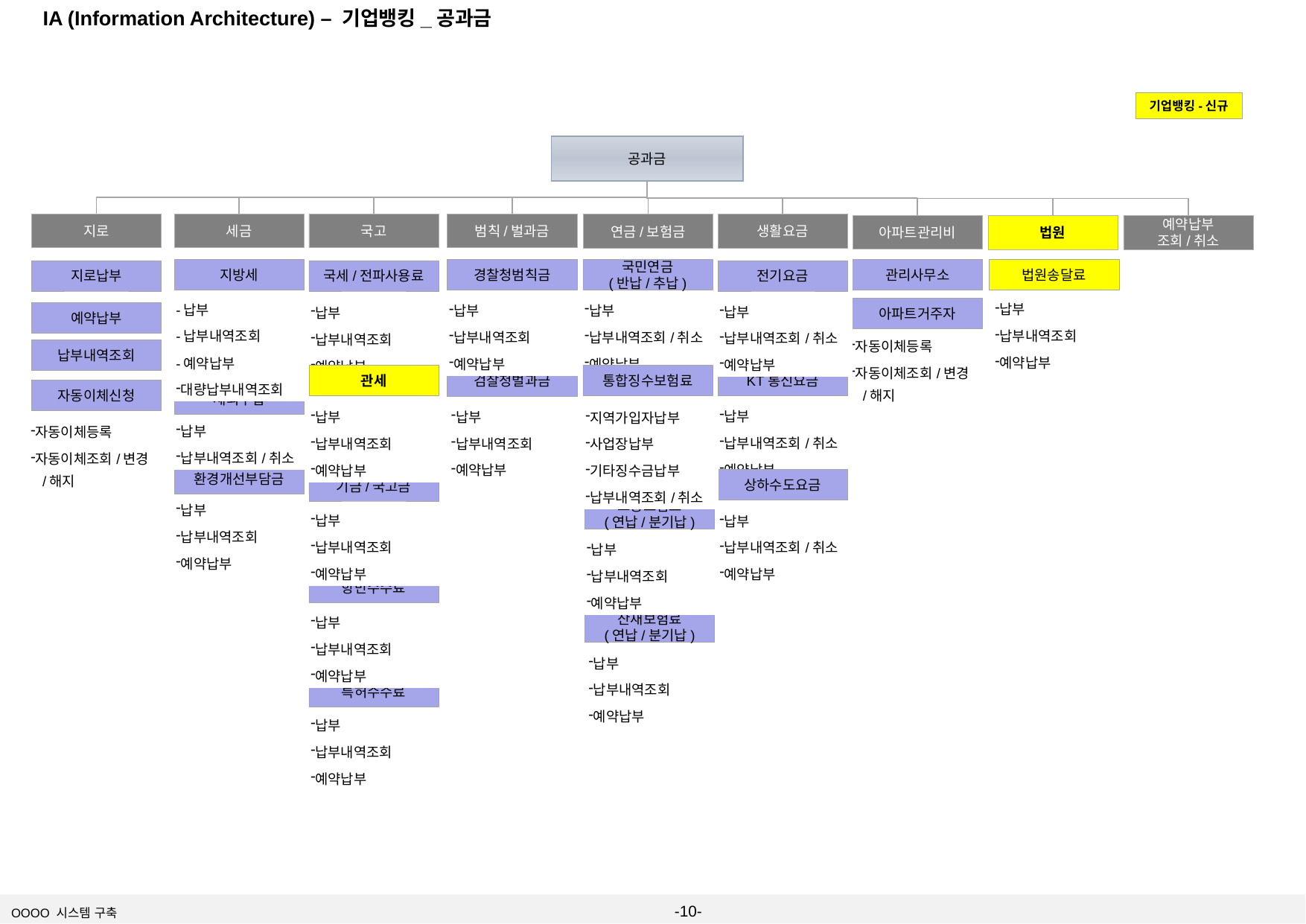

IA (Information Architecture) – 기업뱅킹_공과금
기업뱅킹-신규
공과금
지로
세금
국고
범칙/벌과금
생활요금
연금/보험금
아파트관리비
예약납부
조회/취소
법원
국민연금
(반납/추납)
관리사무소
법원송달료
지방세
경찰청범칙금
지로납부
국세/전파사용료
전기요금
| 납부 |
| --- |
| 납부내역조회 |
| 예약납부 |
| -납부 |
| --- |
| -납부내역조회 |
| -예약납부 |
| 대량납부내역조회 |
| 납부 |
| --- |
| 납부내역조회/취소 |
| 예약납부 |
| 납부 |
| --- |
| 납부내역조회 |
| 예약납부 |
| 납부 |
| --- |
| 납부내역조회/취소 |
| 예약납부 |
| 납부 |
| --- |
| 납부내역조회 |
| 예약납부 |
아파트거주자
예약납부
| 자동이체등록 |
| --- |
| 자동이체조회/변경 /해지 |
납부내역조회
통합징수보험료
관세
KT통신요금
검찰청벌과금
자동이체신청
세외수입
| 납부 |
| --- |
| 납부내역조회/취소 |
| 예약납부 |
| 납부 |
| --- |
| 납부내역조회 |
| 예약납부 |
| 납부 |
| --- |
| 납부내역조회 |
| 예약납부 |
| 지역가입자납부 |
| --- |
| 사업장납부 |
| 기타징수금납부 |
| 납부내역조회/취소 |
| 납부 |
| --- |
| 납부내역조회/취소 |
| 자동이체등록 |
| --- |
| 자동이체조회/변경 /해지 |
환경개선부담금
상하수도요금
기금/국고금
| 납부 |
| --- |
| 납부내역조회 |
| 예약납부 |
고용보험료
(연납/분기납)
| 납부 |
| --- |
| 납부내역조회 |
| 예약납부 |
| 납부 |
| --- |
| 납부내역조회/취소 |
| 예약납부 |
| 납부 |
| --- |
| 납부내역조회 |
| 예약납부 |
항만수수료
| 납부 |
| --- |
| 납부내역조회 |
| 예약납부 |
산재보험료
(연납/분기납)
| 납부 |
| --- |
| 납부내역조회 |
| 예약납부 |
특허수수료
| 납부 |
| --- |
| 납부내역조회 |
| 예약납부 |